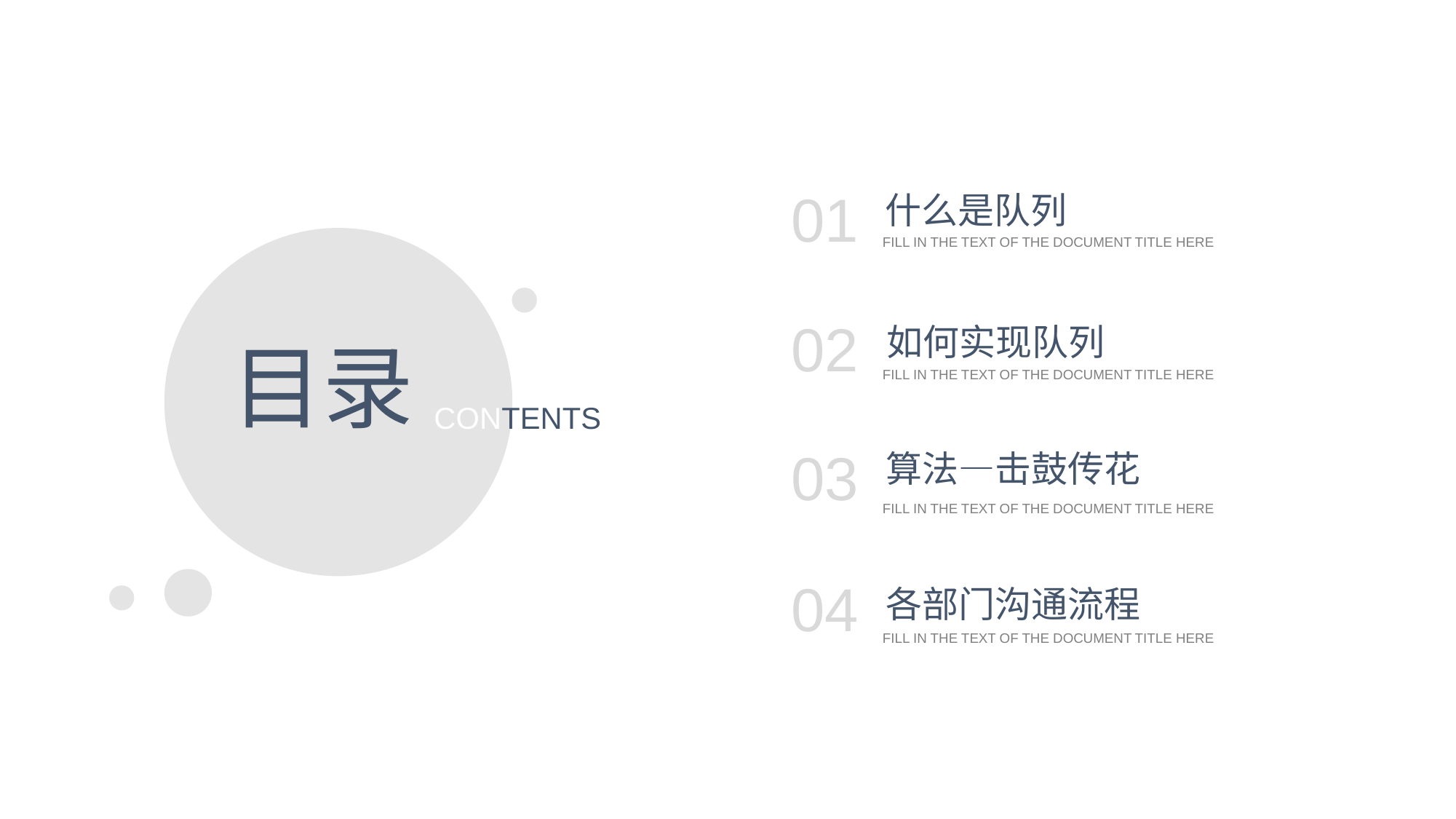

01
什么是队列

FILL IN THE TEXT OF THE DOCUMENT TITLE HERE

02
如何实现队列
目录
FILL IN THE TEXT OF THE DOCUMENT TITLE HERE
CONTENTS
03
算法—击鼓传花
FILL IN THE TEXT OF THE DOCUMENT TITLE HERE
04

各部门沟通流程

FILL IN THE TEXT OF THE DOCUMENT TITLE HERE